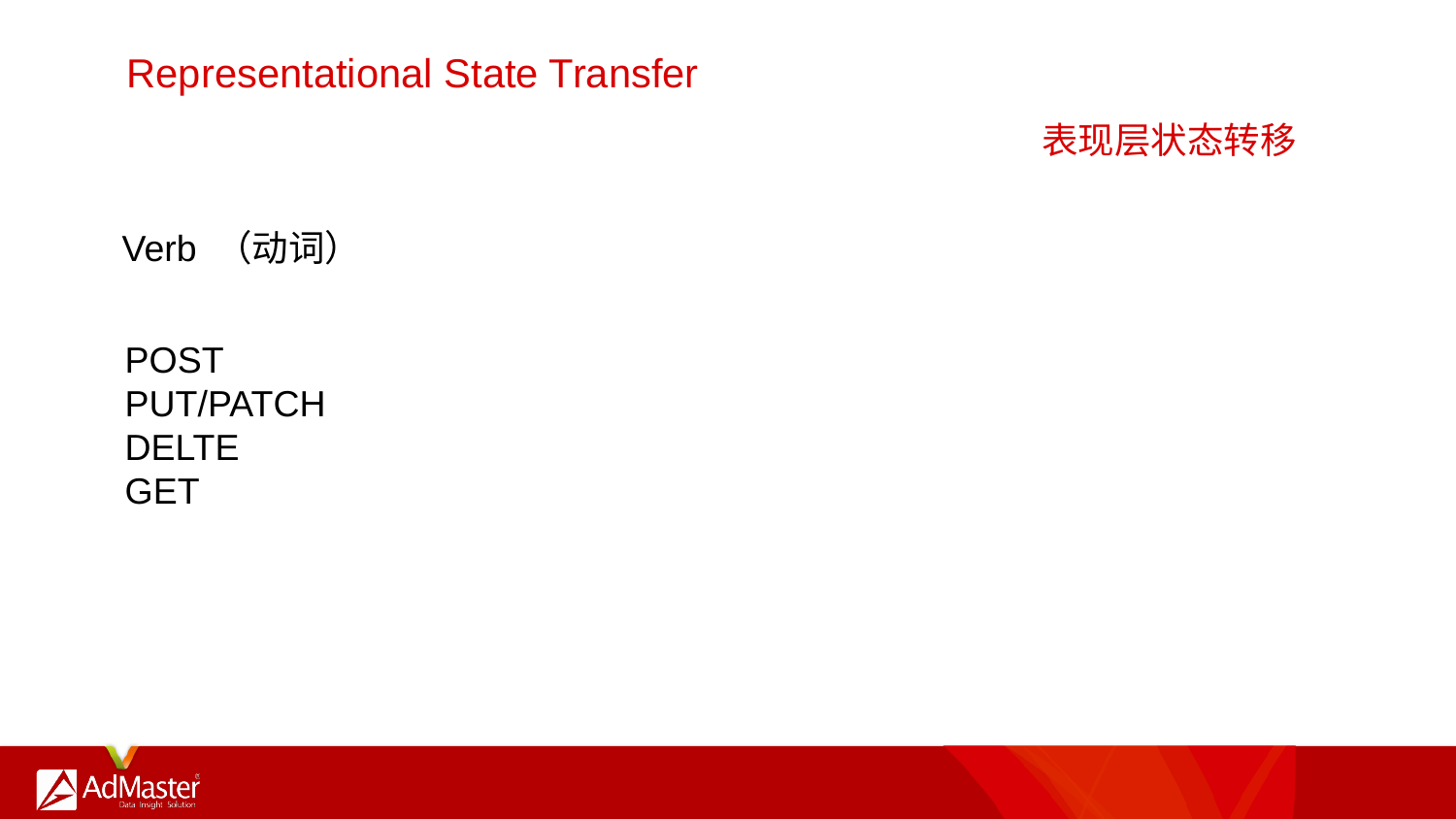

# Representational State Transfer
表现层状态转移
Verb （动词）
POST
PUT/PATCH
DELTE
GET